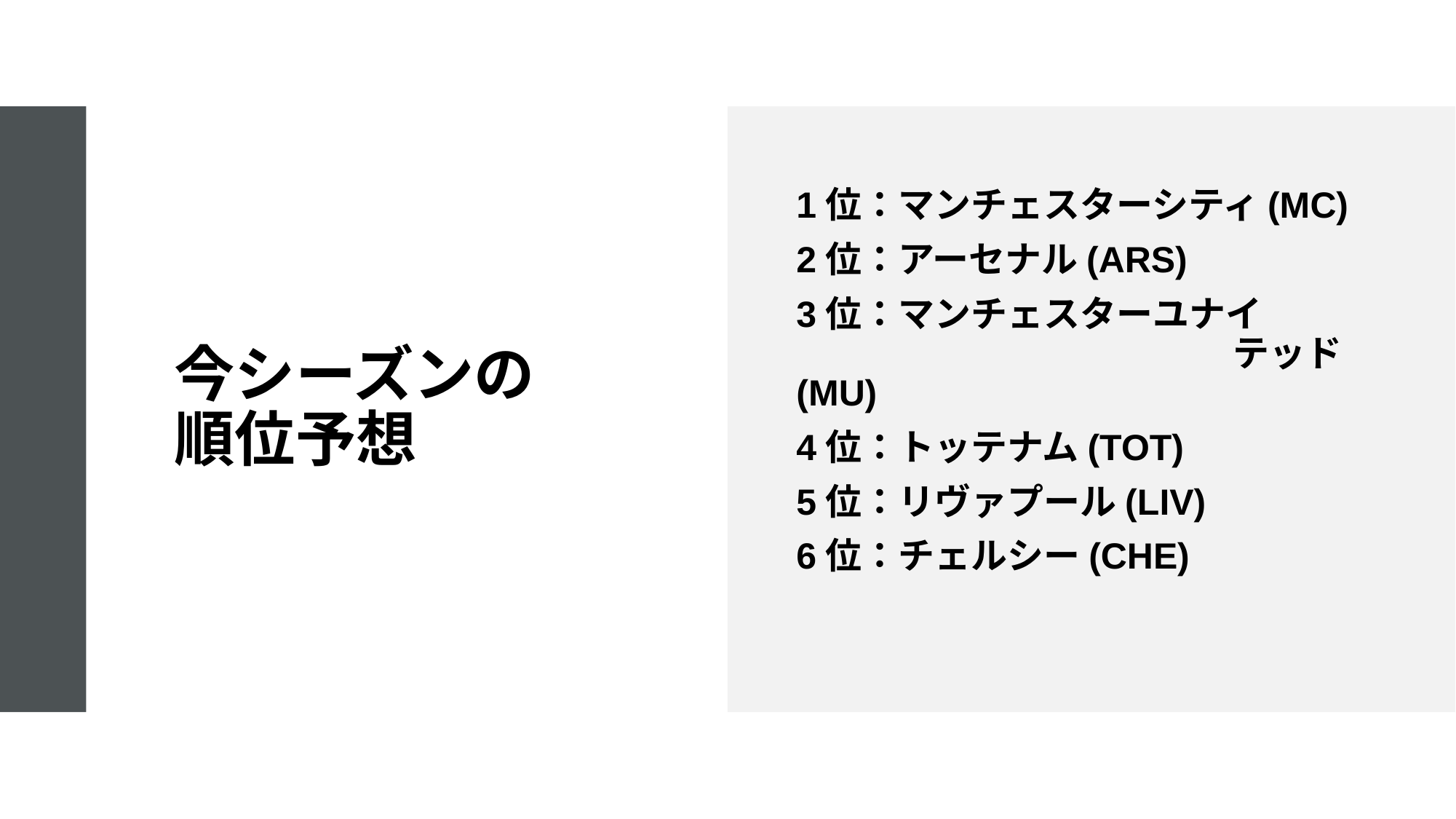

# 今シーズンの 順位予想
1位：マンチェスターシティ(MC)
2位：アーセナル(ARS)
3位：マンチェスターユナイ　　　　　　　　　　　　　　テッド(MU)
4位：トッテナム(TOT)
5位：リヴァプール(LIV)
6位：チェルシー(CHE)